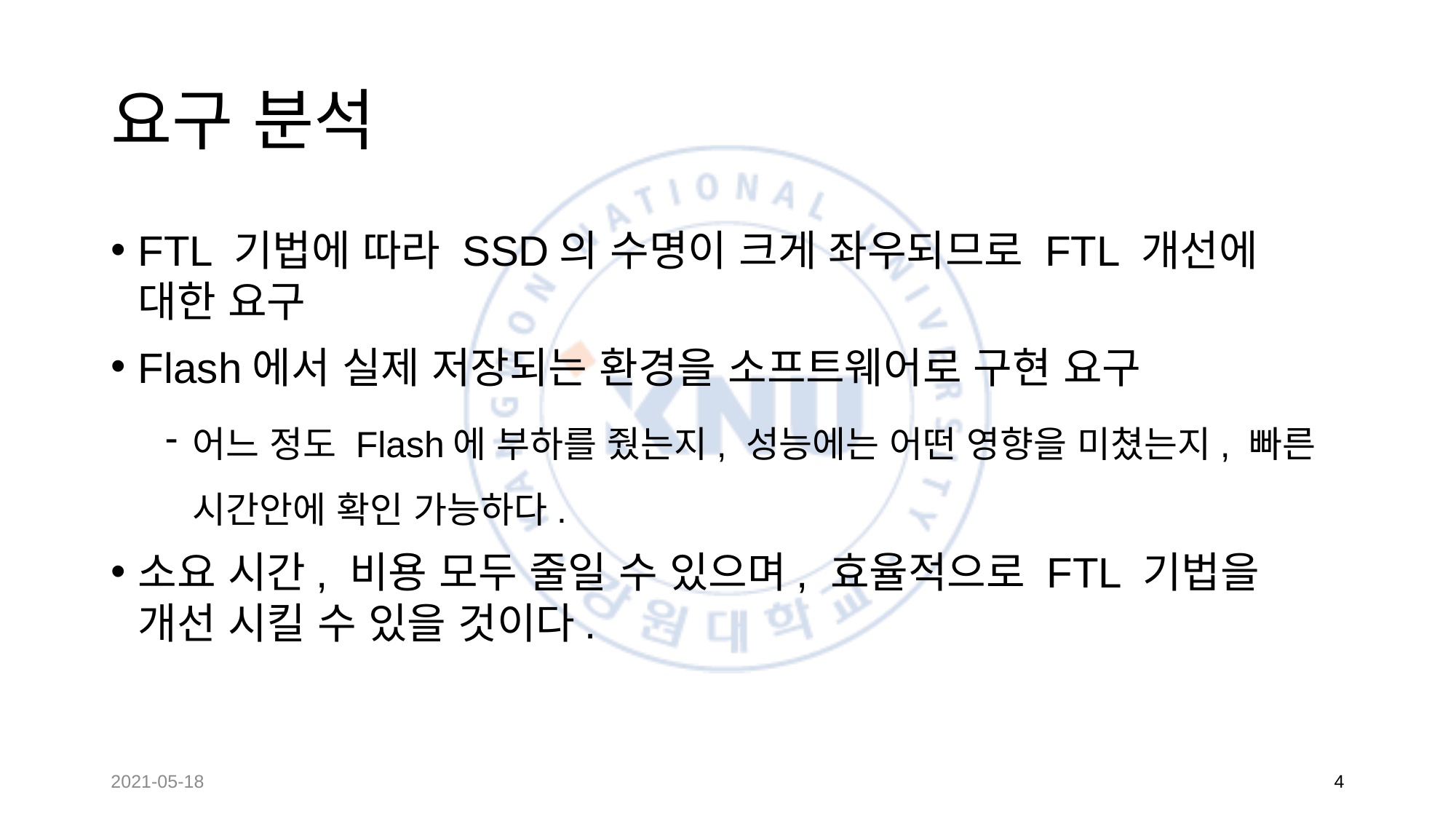

# 요구 분석
FTL 기법에 따라 SSD의 수명이 크게 좌우되므로 FTL 개선에 대한 요구
Flash에서 실제 저장되는 환경을 소프트웨어로 구현 요구
어느 정도 Flash에 부하를 줬는지, 성능에는 어떤 영향을 미쳤는지, 빠른 시간안에 확인 가능하다.
소요 시간, 비용 모두 줄일 수 있으며, 효율적으로 FTL 기법을 개선 시킬 수 있을 것이다.

2021-05-18
4